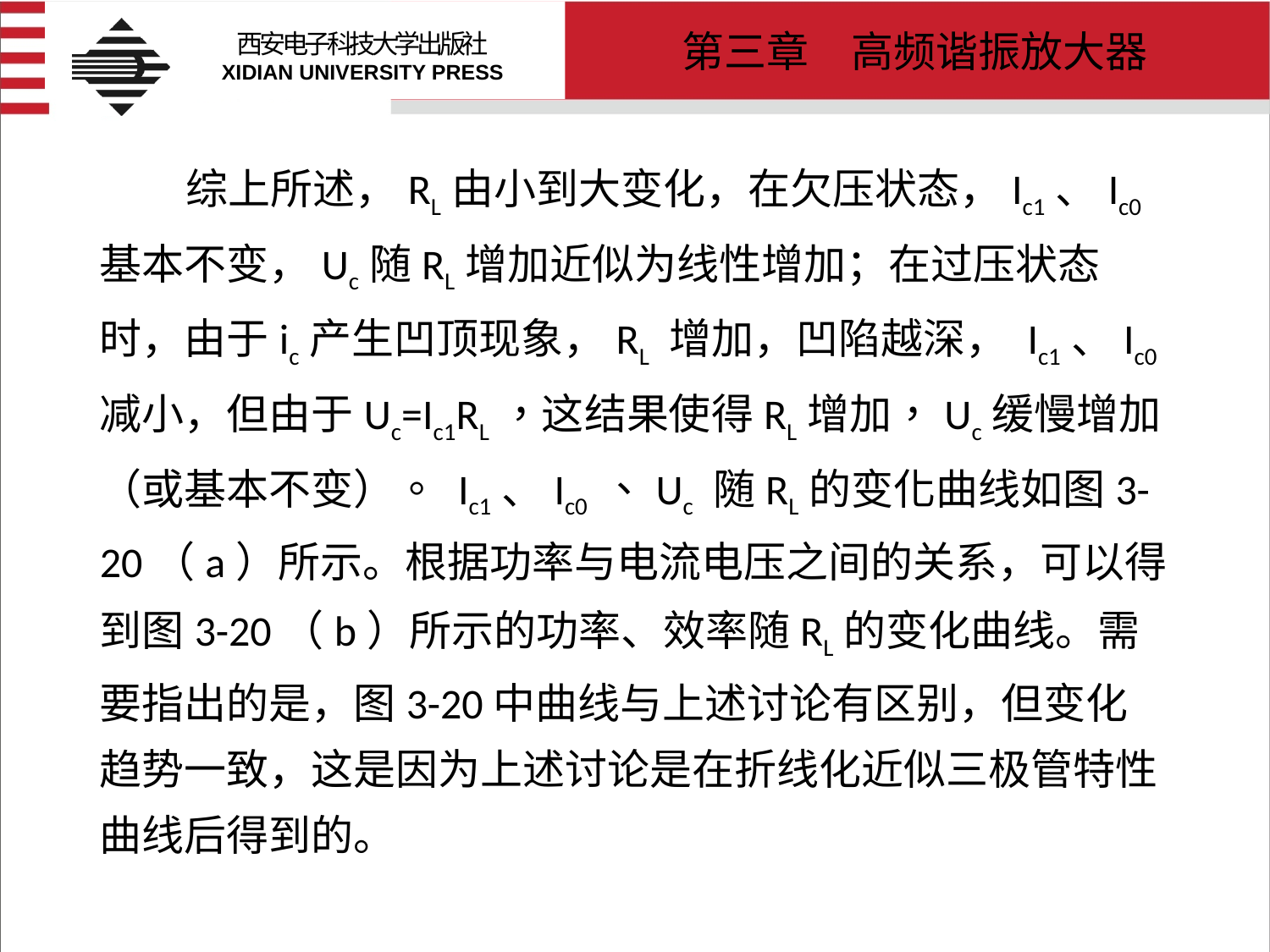

# 综上所述，RL由小到大变化，在欠压状态，Ic1、Ic0基本不变，Uc随RL增加近似为线性增加；在过压状态时，由于ic产生凹顶现象，RL 增加，凹陷越深， Ic1、Ic0 减小，但由于Uc=Ic1RL，这结果使得RL增加，Uc缓慢增加（或基本不变）。 Ic1、Ic0 、Uc 随RL的变化曲线如图3-20（a）所示。根据功率与电流电压之间的关系，可以得到图3-20（b）所示的功率、效率随RL的变化曲线。需要指出的是，图3-20中曲线与上述讨论有区别，但变化趋势一致，这是因为上述讨论是在折线化近似三极管特性曲线后得到的。